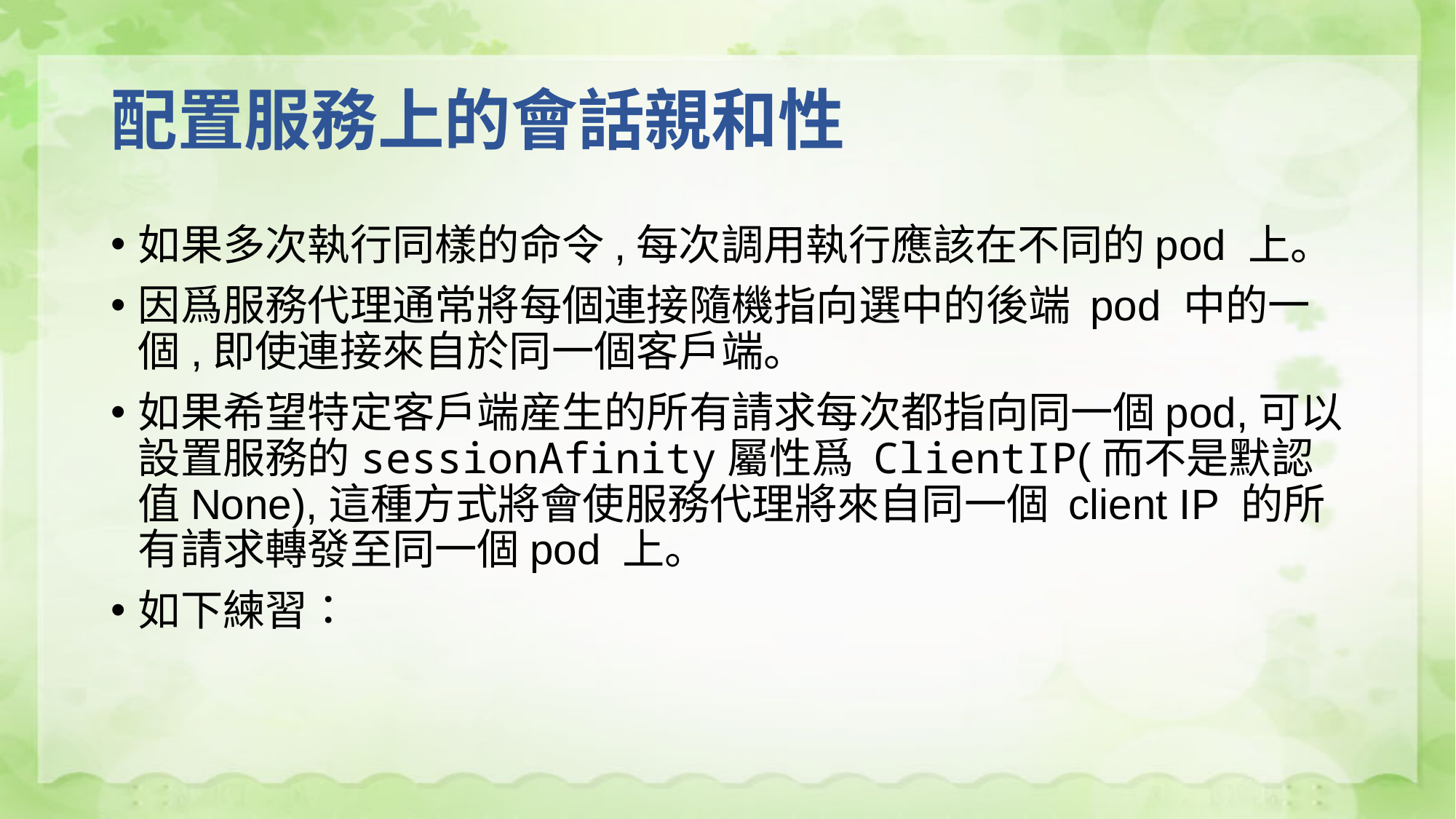

# 配置服務上的會話親和性
如果多次執行同樣的命令,每次調用執行應該在不同的pod 上。
因爲服務代理通常將每個連接隨機指向選中的後端 pod 中的一個,即使連接來自於同一個客戶端。
如果希望特定客戶端産生的所有請求每次都指向同一個pod,可以設置服務的sessionAfinity屬性爲 ClientIP(而不是默認值None),這種方式將會使服務代理將來自同一個 client IP 的所有請求轉發至同一個pod 上。
如下練習：